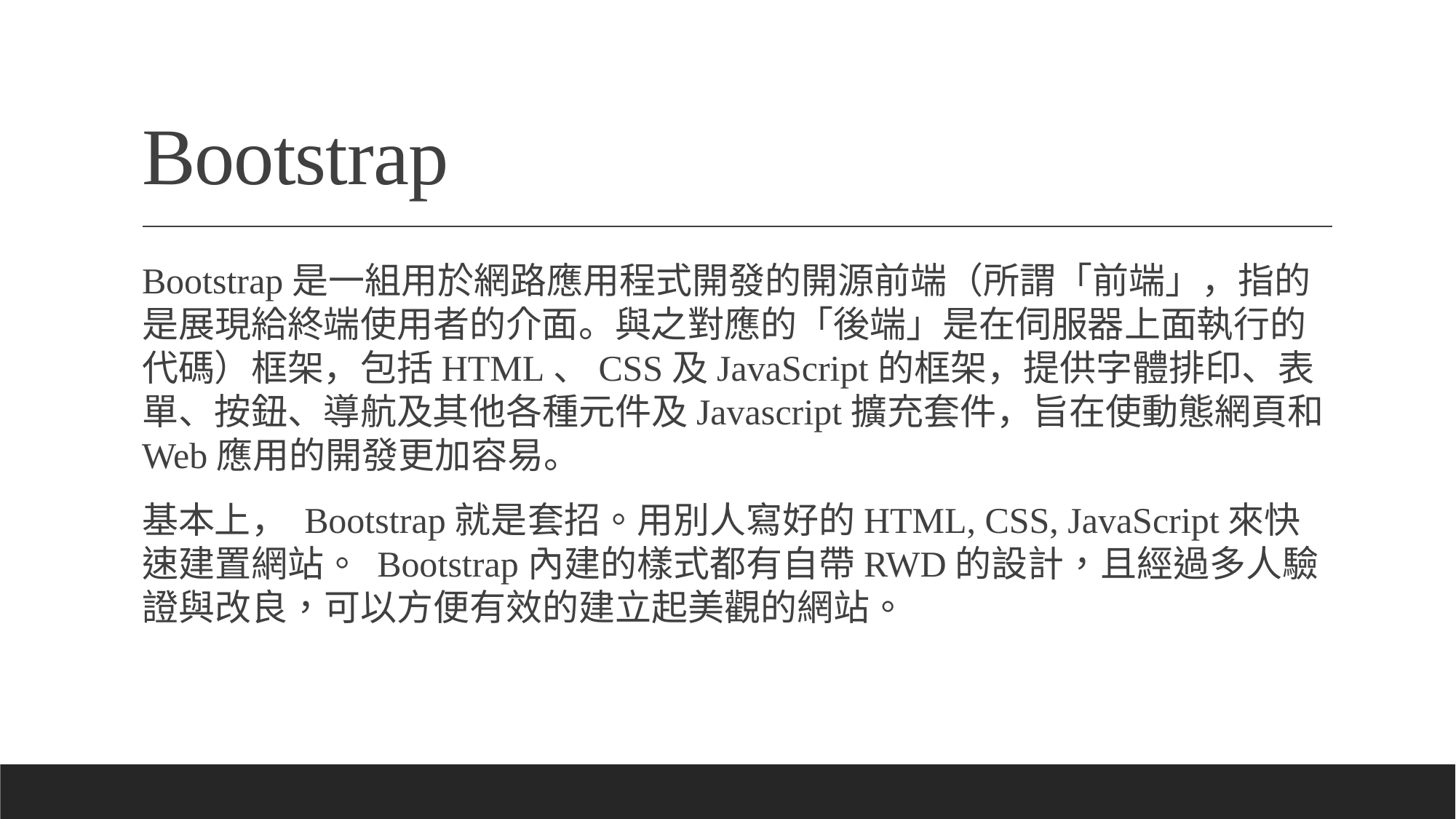

# Bootstrap
Bootstrap是一組用於網路應用程式開發的開源前端（所謂「前端」，指的是展現給終端使用者的介面。與之對應的「後端」是在伺服器上面執行的代碼）框架，包括HTML、CSS及JavaScript的框架，提供字體排印、表單、按鈕、導航及其他各種元件及Javascript擴充套件，旨在使動態網頁和Web應用的開發更加容易。
基本上， Bootstrap就是套招。用別人寫好的HTML, CSS, JavaScript來快速建置網站。 Bootstrap內建的樣式都有自帶RWD的設計，且經過多人驗證與改良，可以方便有效的建立起美觀的網站。